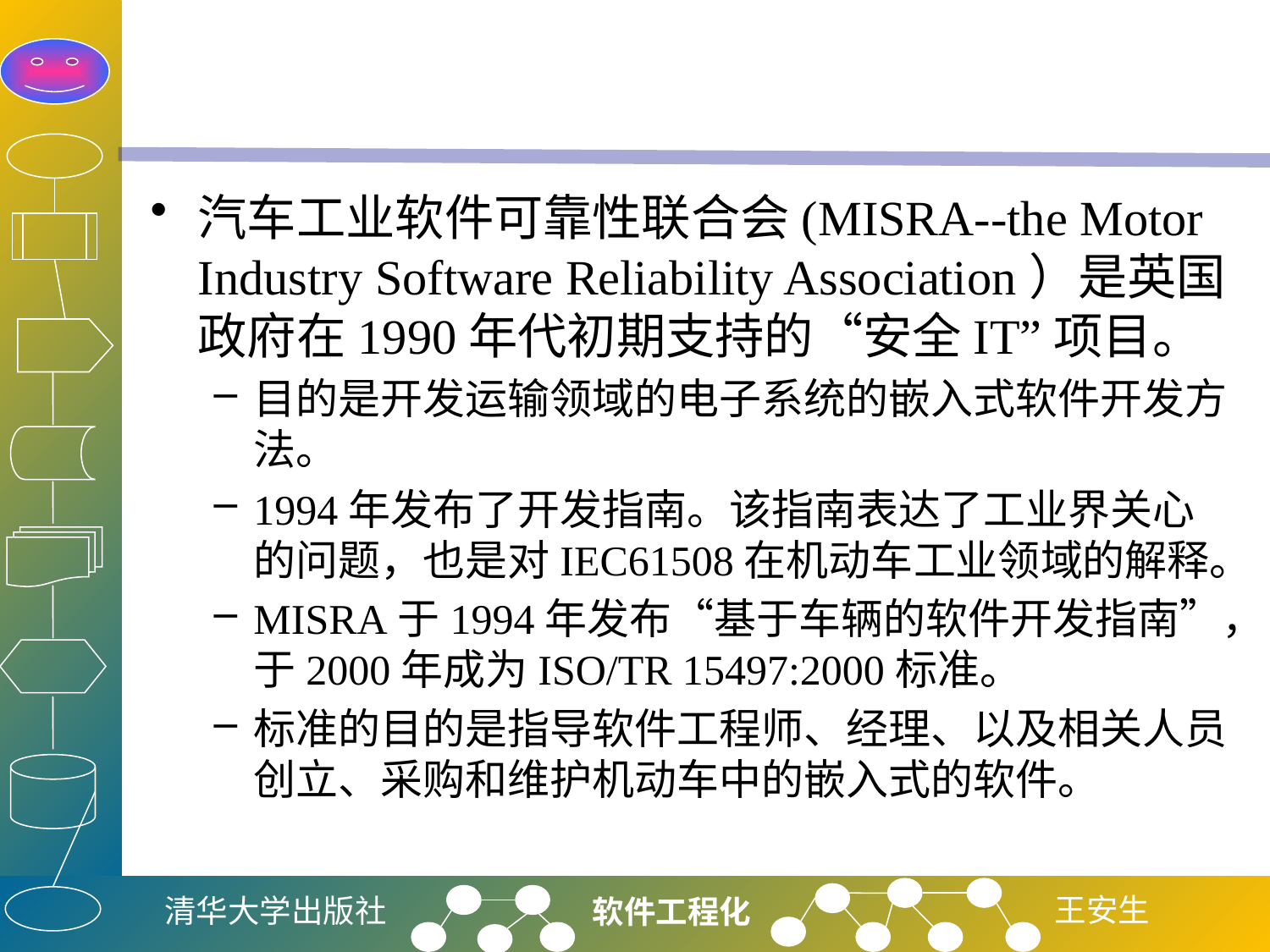

#
汽车工业软件可靠性联合会(MISRA--the Motor Industry Software Reliability Association）是英国政府在1990年代初期支持的“安全IT”项目。
目的是开发运输领域的电子系统的嵌入式软件开发方法。
1994年发布了开发指南。该指南表达了工业界关心的问题，也是对IEC61508在机动车工业领域的解释。
MISRA于1994年发布“基于车辆的软件开发指南”，于2000年成为ISO/TR 15497:2000标准。
标准的目的是指导软件工程师、经理、以及相关人员创立、采购和维护机动车中的嵌入式的软件。